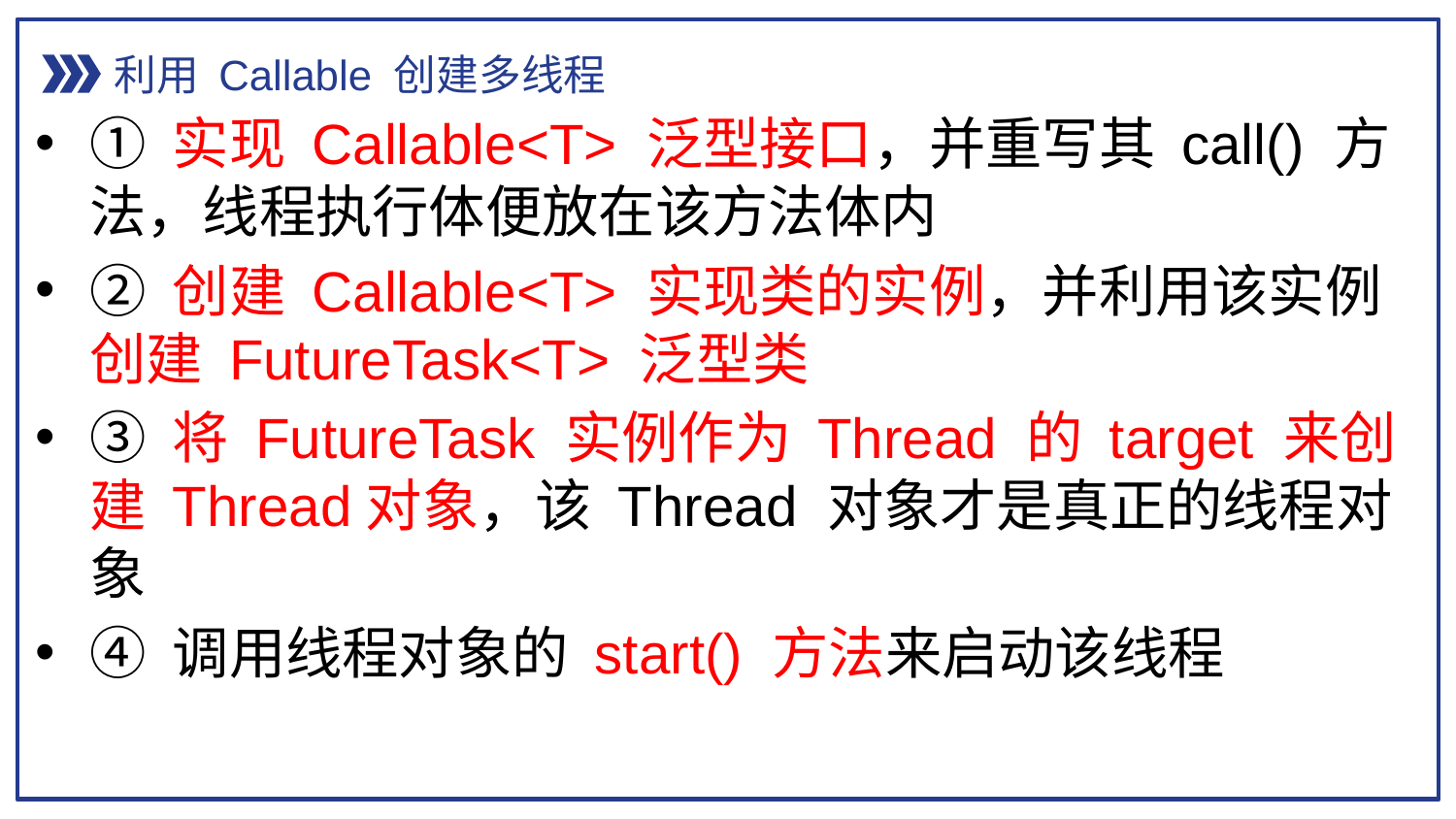

利用 Callable 创建多线程

① 实现 Callable<T> 泛型接口，并重写其 call() 方法，线程执行体便放在该方法体内
② 创建 Callable<T> 实现类的实例，并利用该实例创建 FutureTask<T> 泛型类
③ 将 FutureTask 实例作为 Thread 的 target 来创建 Thread对象，该 Thread 对象才是真正的线程对象
④ 调用线程对象的 start() 方法来启动该线程